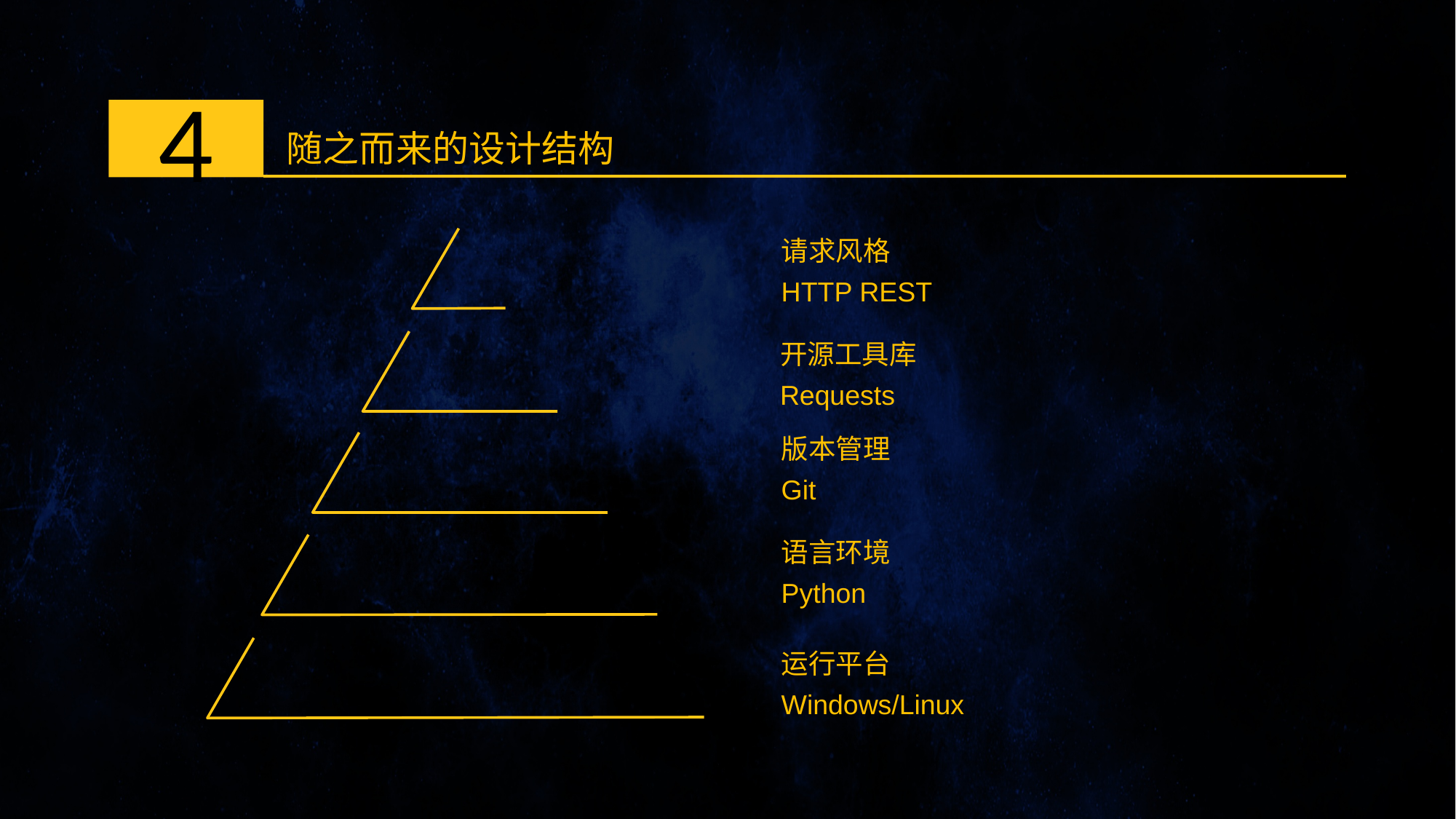

4
随之而来的设计结构
请求风格
HTTP REST

开源工具库
Requests

版本管理
Git

语言环境
Python

运行平台
Windows/Linux